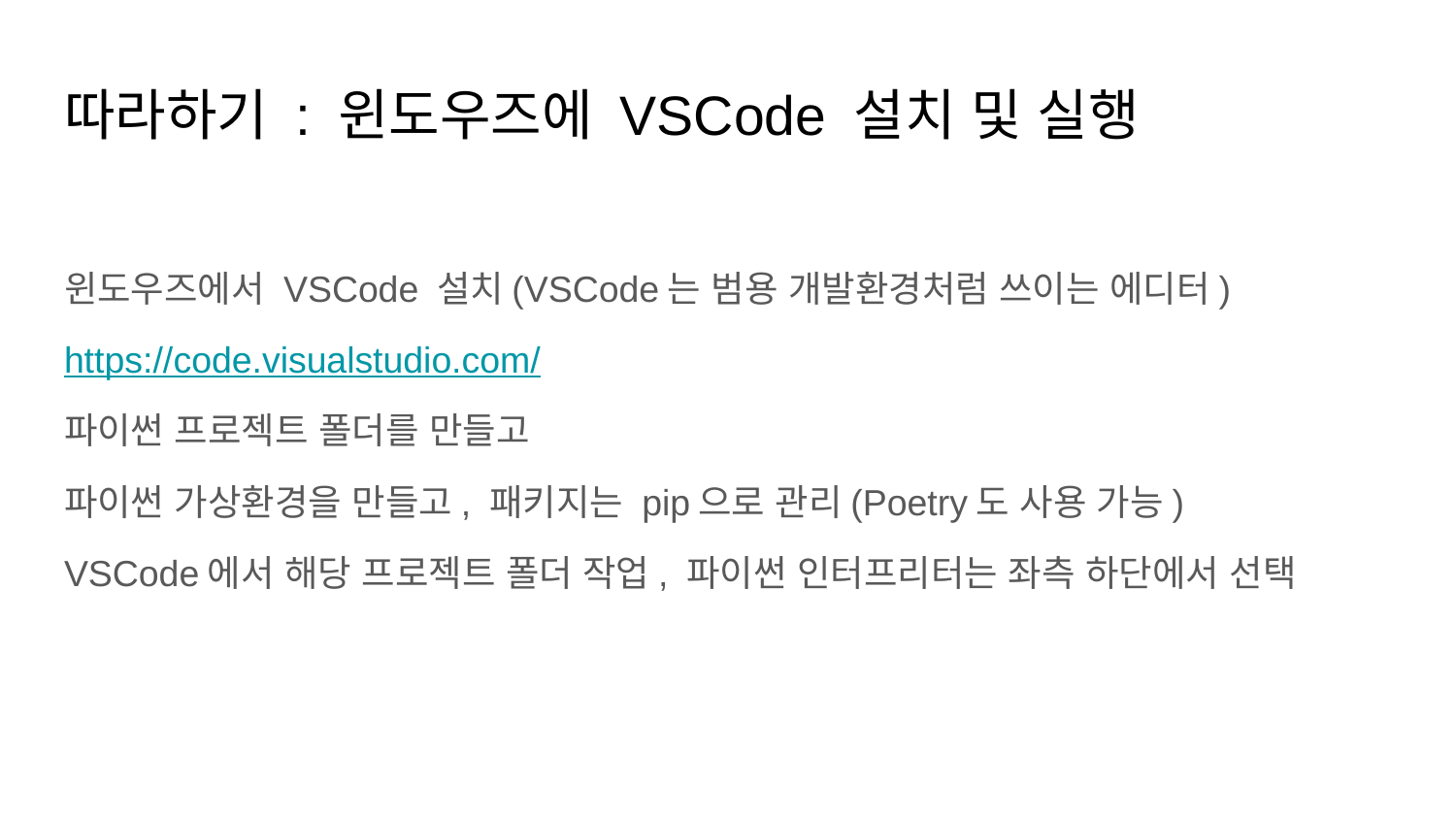

# 따라하기 : 윈도우즈에 VSCode 설치 및 실행

윈도우즈에서 VSCode 설치(VSCode는 범용 개발환경처럼 쓰이는 에디터)
https://code.visualstudio.com/
파이썬 프로젝트 폴더를 만들고
파이썬 가상환경을 만들고, 패키지는 pip으로 관리(Poetry도 사용 가능)
VSCode에서 해당 프로젝트 폴더 작업, 파이썬 인터프리터는 좌측 하단에서 선택